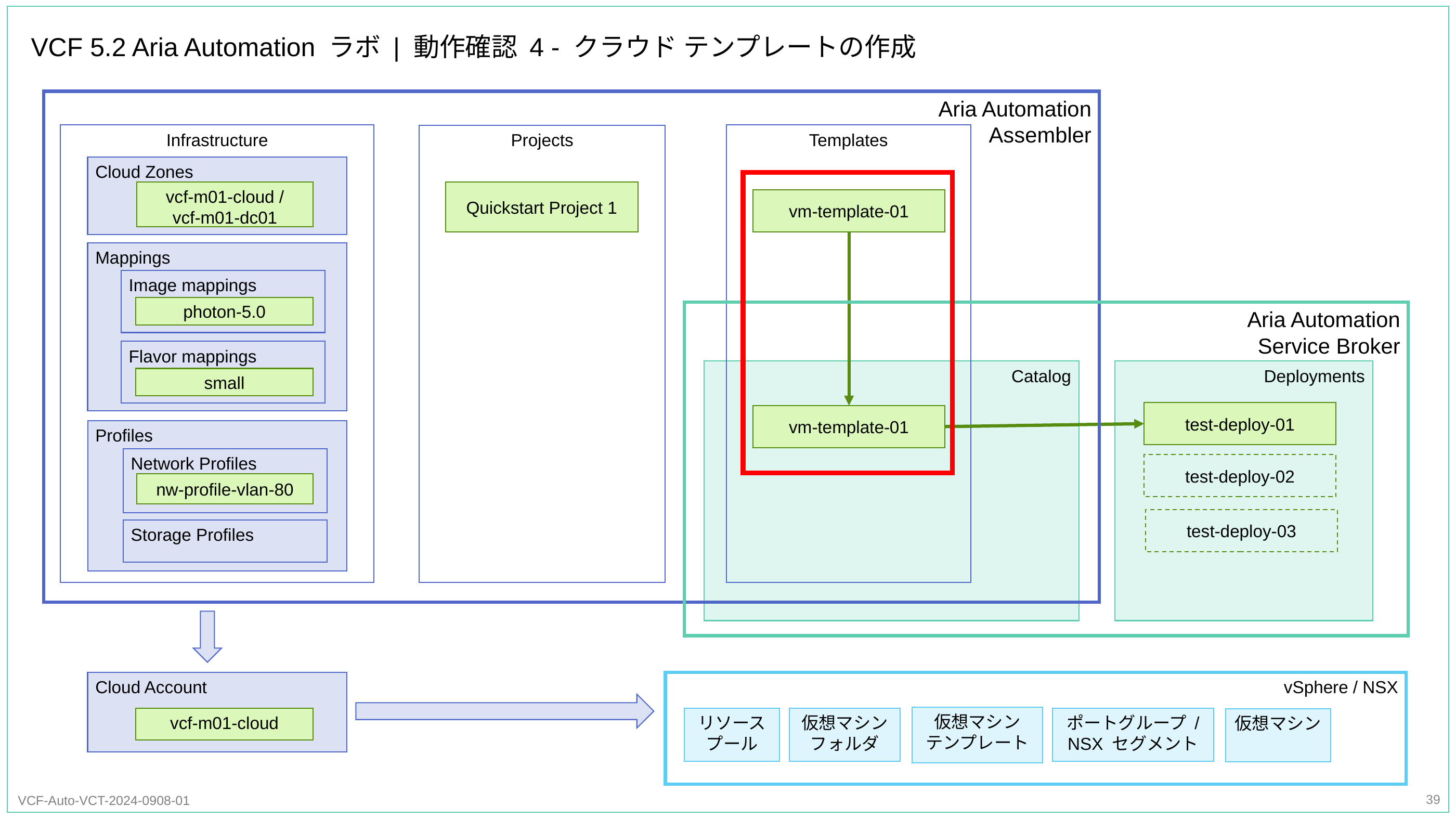

# VCF 5.2 Aria Automation ラボ | 動作確認 4 - クラウド テンプレートの作成

39